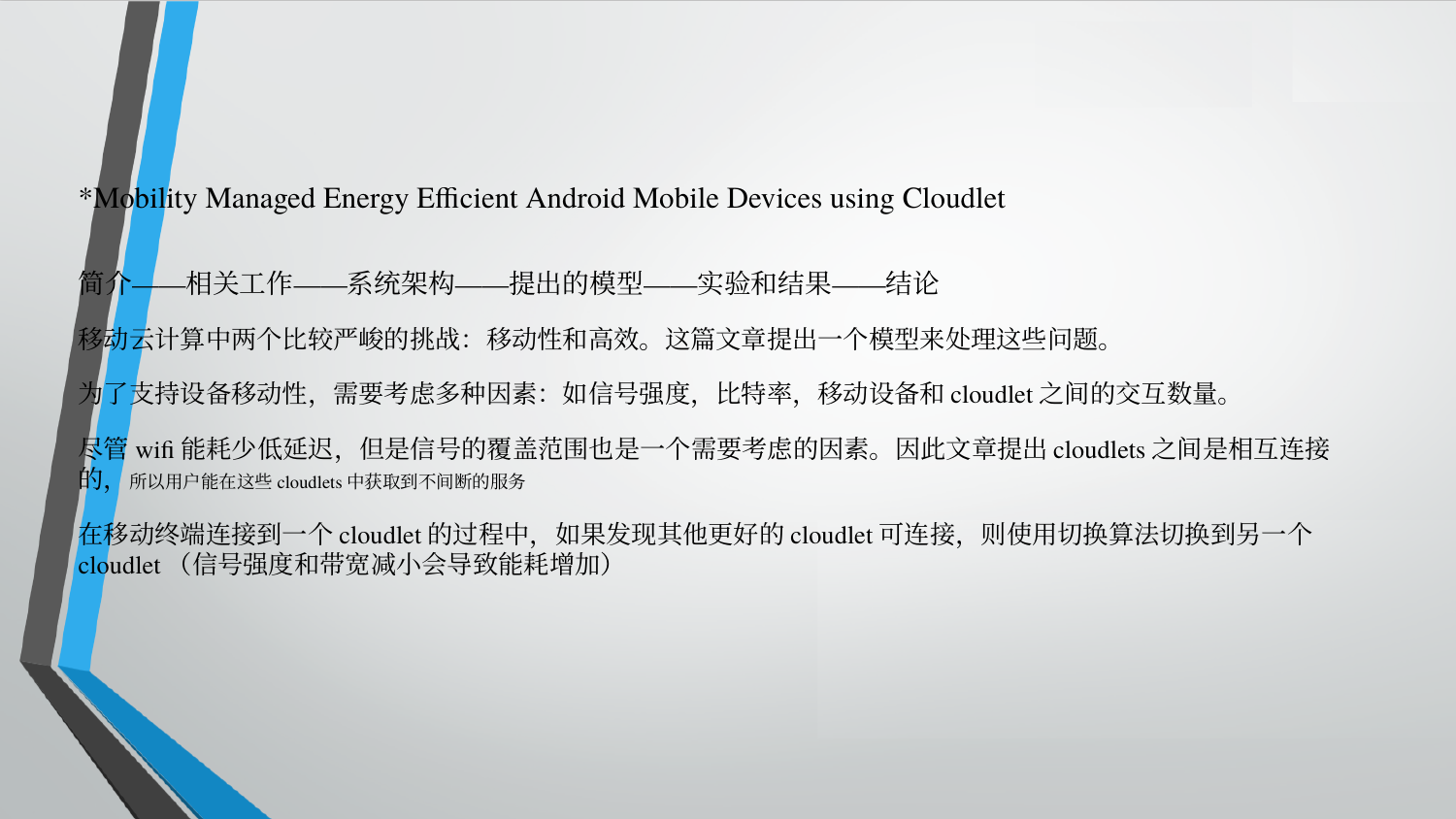

*Mobility Managed Energy Efficient Android Mobile Devices using Cloudlet
简介——相关工作——系统架构——提出的模型——实验和结果——结论
移动云计算中两个比较严峻的挑战：移动性和高效。这篇文章提出一个模型来处理这些问题。
为了支持设备移动性，需要考虑多种因素：如信号强度，比特率，移动设备和cloudlet之间的交互数量。
尽管wifi能耗少低延迟，但是信号的覆盖范围也是一个需要考虑的因素。因此文章提出cloudlets之间是相互连接的，所以用户能在这些cloudlets中获取到不间断的服务
在移动终端连接到一个cloudlet的过程中，如果发现其他更好的cloudlet可连接，则使用切换算法切换到另一个cloudlet（信号强度和带宽减小会导致能耗增加）